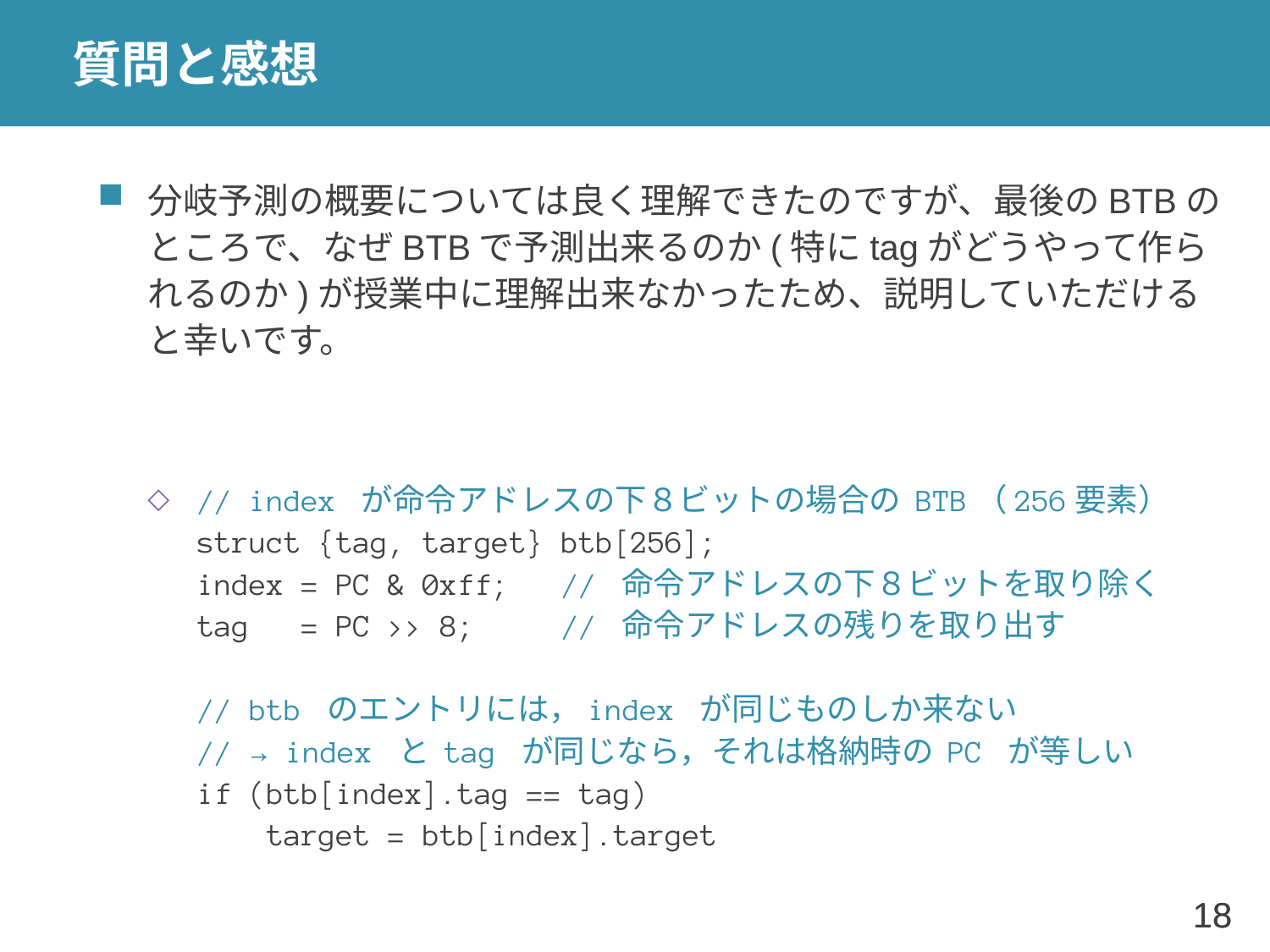

# 質問と感想
分岐予測の概要については良く理解できたのですが、最後のBTBのところで、なぜBTBで予測出来るのか(特にtagがどうやって作られるのか)が授業中に理解出来なかったため、説明していただけると幸いです。

// index が命令アドレスの下８ビットの場合の BTB（256要素）
struct {tag, target} btb[256];
index = PC & 0xff;   // 命令アドレスの下８ビットを取り除く
tag   = PC >> 8;     // 命令アドレスの残りを取り出す
// btb のエントリには，index が同じものしか来ない
// → index と tag が同じなら，それは格納時の PC が等しい
if (btb[index].tag == tag)
    target = btb[index].target